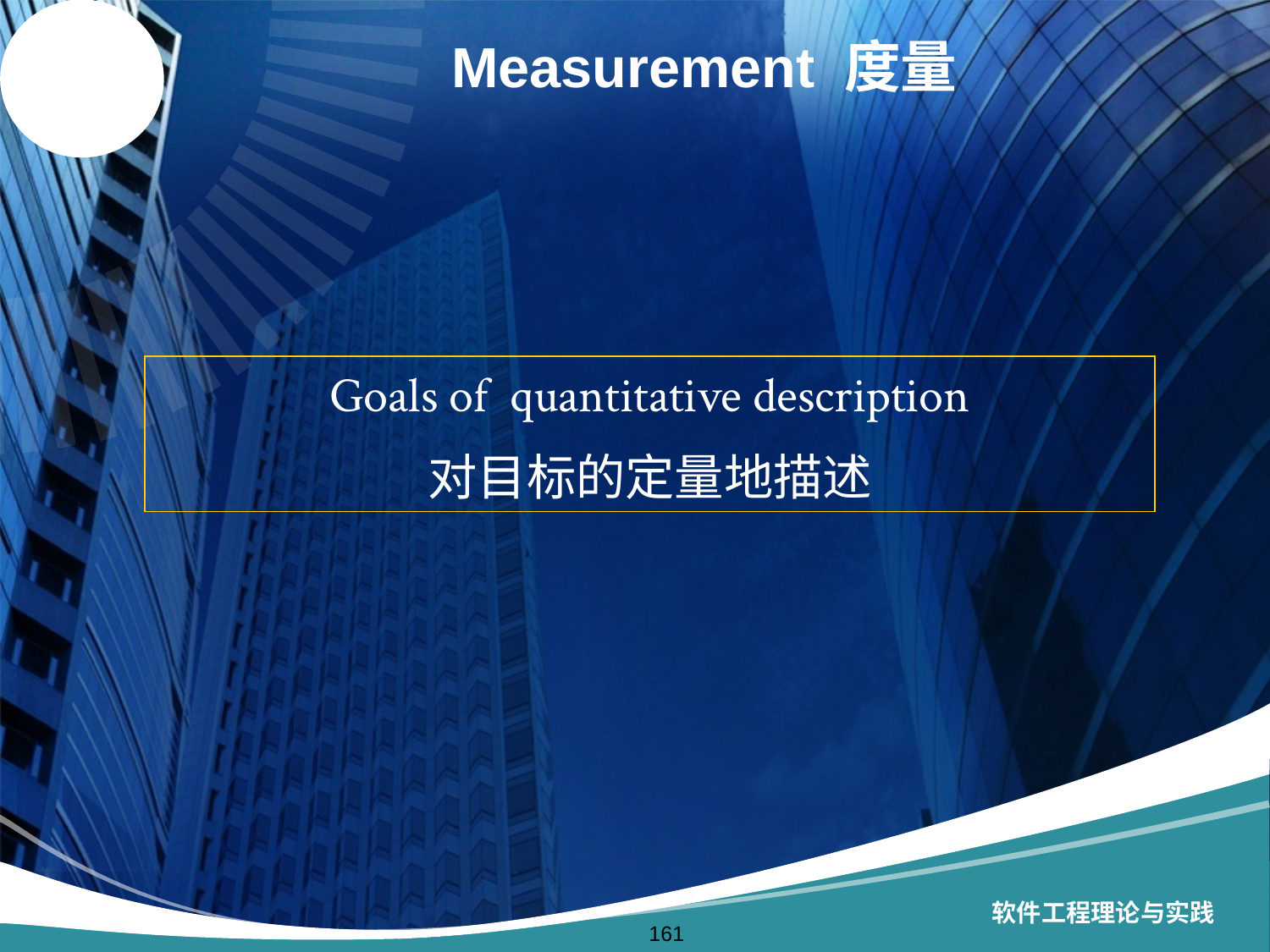

# Measurement 度量
Goals of  quantitative description
对目标的定量地描述
软件工程理论与实践
161